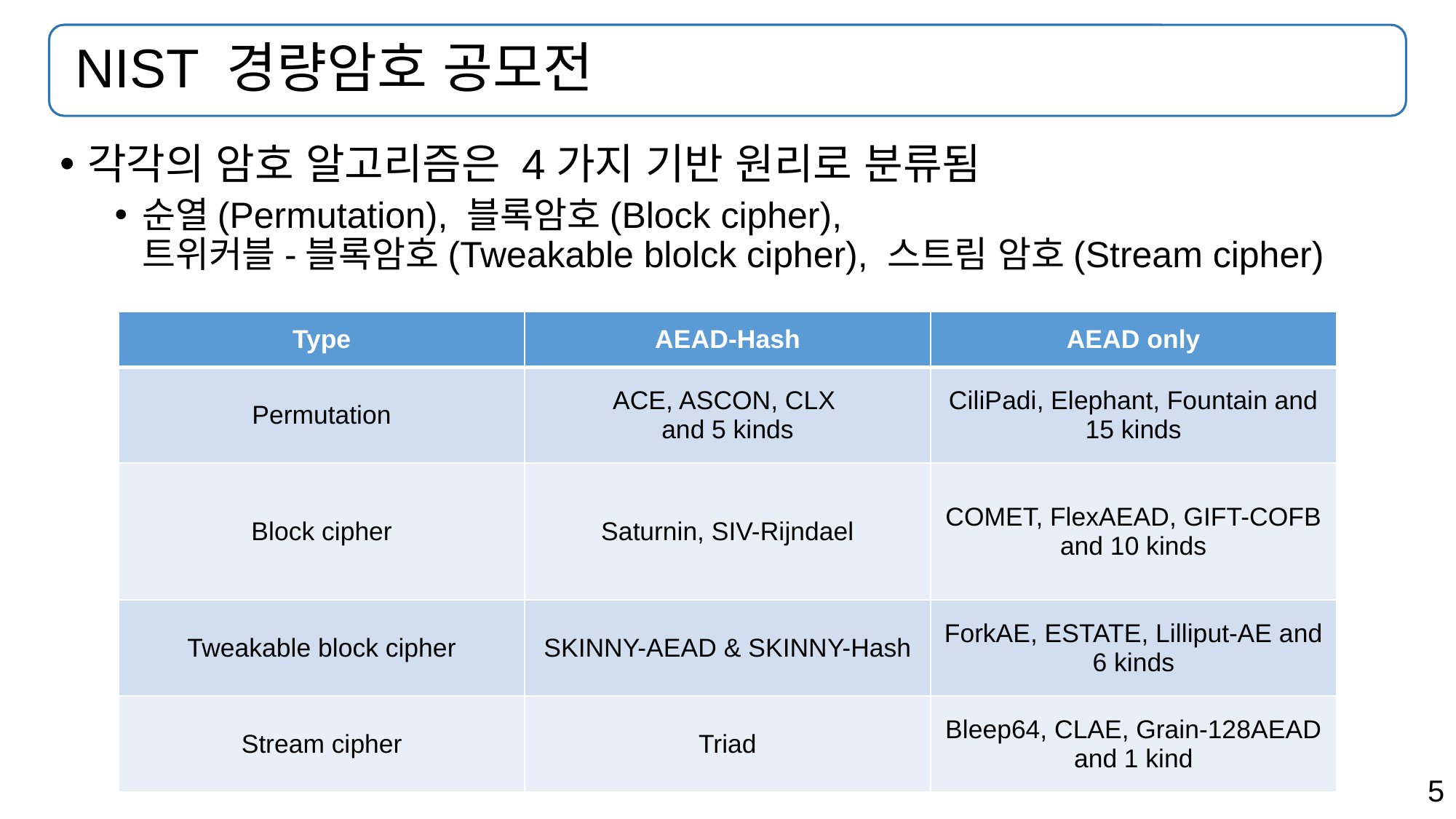

# NIST 경량암호 공모전
각각의 암호 알고리즘은 4가지 기반 원리로 분류됨
순열(Permutation), 블록암호(Block cipher),
트위커블-블록암호(Tweakable blolck cipher), 스트림 암호(Stream cipher)
| Type | AEAD-Hash | AEAD only |
| --- | --- | --- |
| Permutation | ACE, ASCON, CLX and 5 kinds | CiliPadi, Elephant, Fountain and 15 kinds |
| Block cipher | Saturnin, SIV-Rijndael | COMET, FlexAEAD, GIFT-COFB and 10 kinds |
| Tweakable block cipher | SKINNY-AEAD & SKINNY-Hash | ForkAE, ESTATE, Lilliput-AE and 6 kinds |
| Stream cipher | Triad | Bleep64, CLAE, Grain-128AEAD and 1 kind |